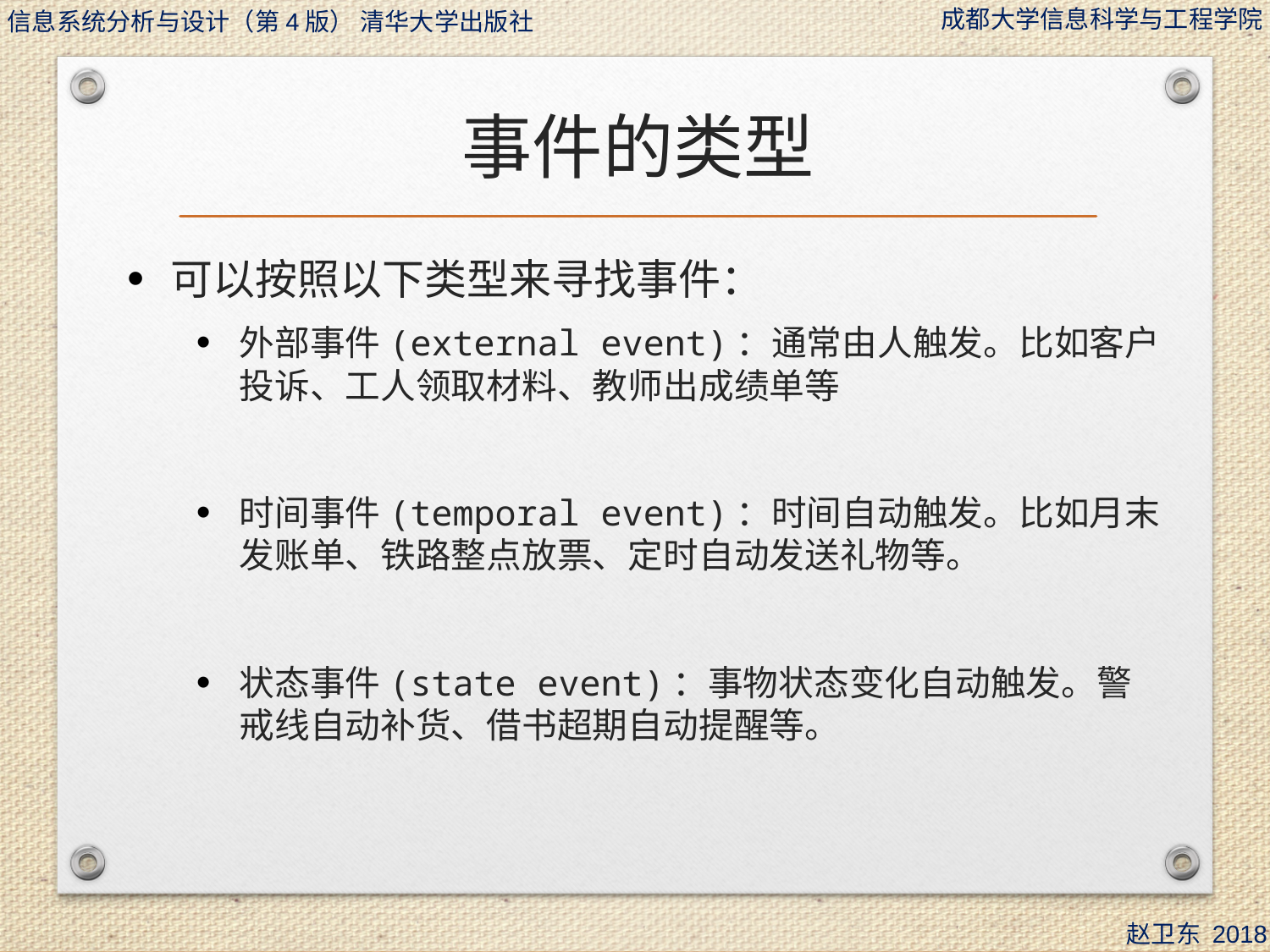

# 事件的类型
可以按照以下类型来寻找事件：
外部事件(external event)：通常由人触发。比如客户投诉、工人领取材料、教师出成绩单等

时间事件(temporal event)：时间自动触发。比如月末发账单、铁路整点放票、定时自动发送礼物等。

状态事件(state event)：事物状态变化自动触发。警戒线自动补货、借书超期自动提醒等。